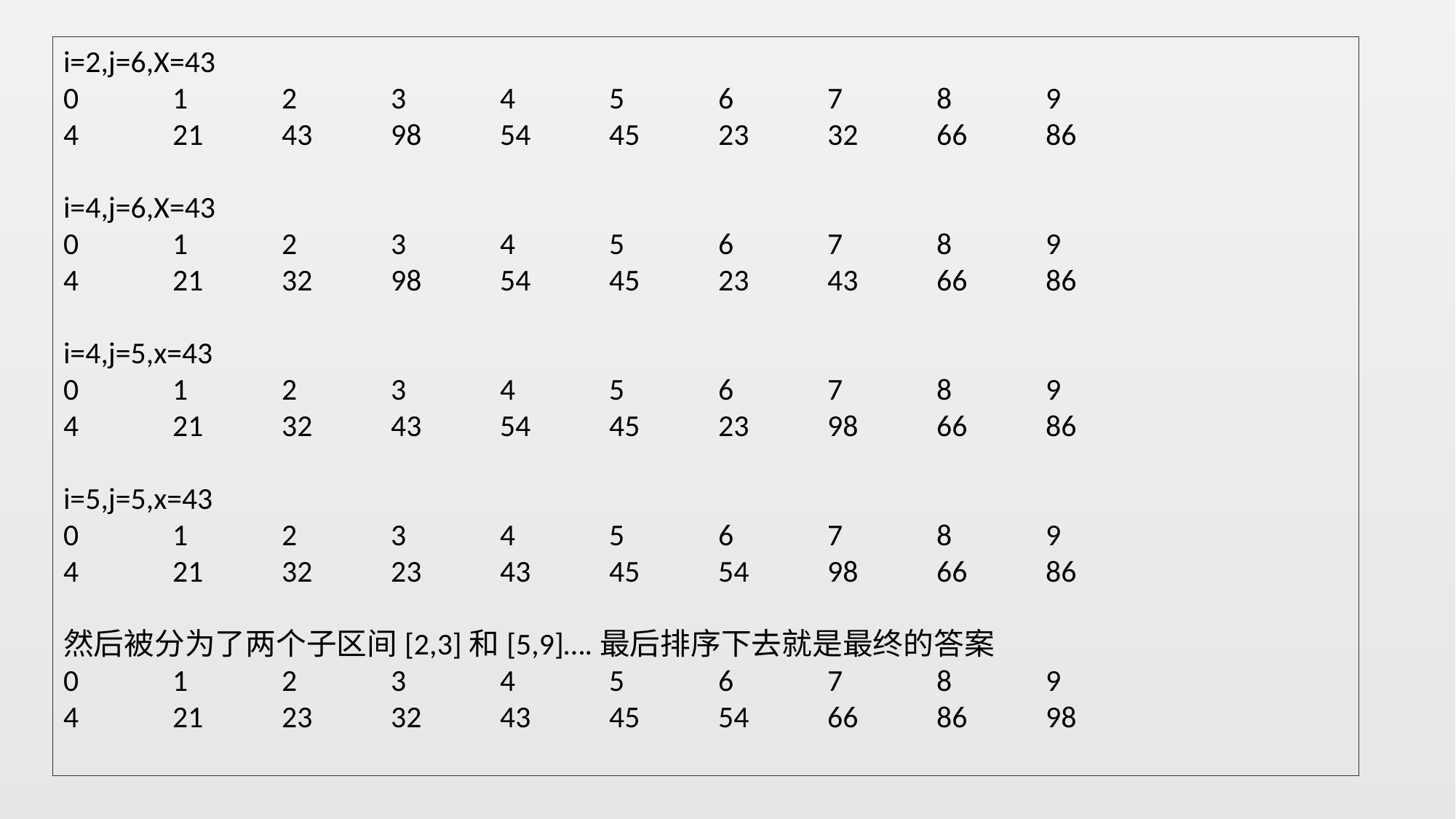

i=2,j=6,X=43
0	1	2	3	4	5	6	7	8	9
4	21	43	98	54	45	23	32	66	86

i=4,j=6,X=43
0	1	2	3	4	5	6	7	8	9
4	21	32	98	54	45	23	43	66	86

i=4,j=5,x=43
0	1	2	3	4	5	6	7	8	9
4	21	32	43	54	45	23	98	66	86

i=5,j=5,x=43
0	1	2	3	4	5	6	7	8	9
4	21	32	23	43	45	54	98	66	86

然后被分为了两个子区间[2,3]和[5,9]….最后排序下去就是最终的答案
0	1	2	3	4	5	6	7	8	9
4	21	23	32	43	45	54	66	86	98